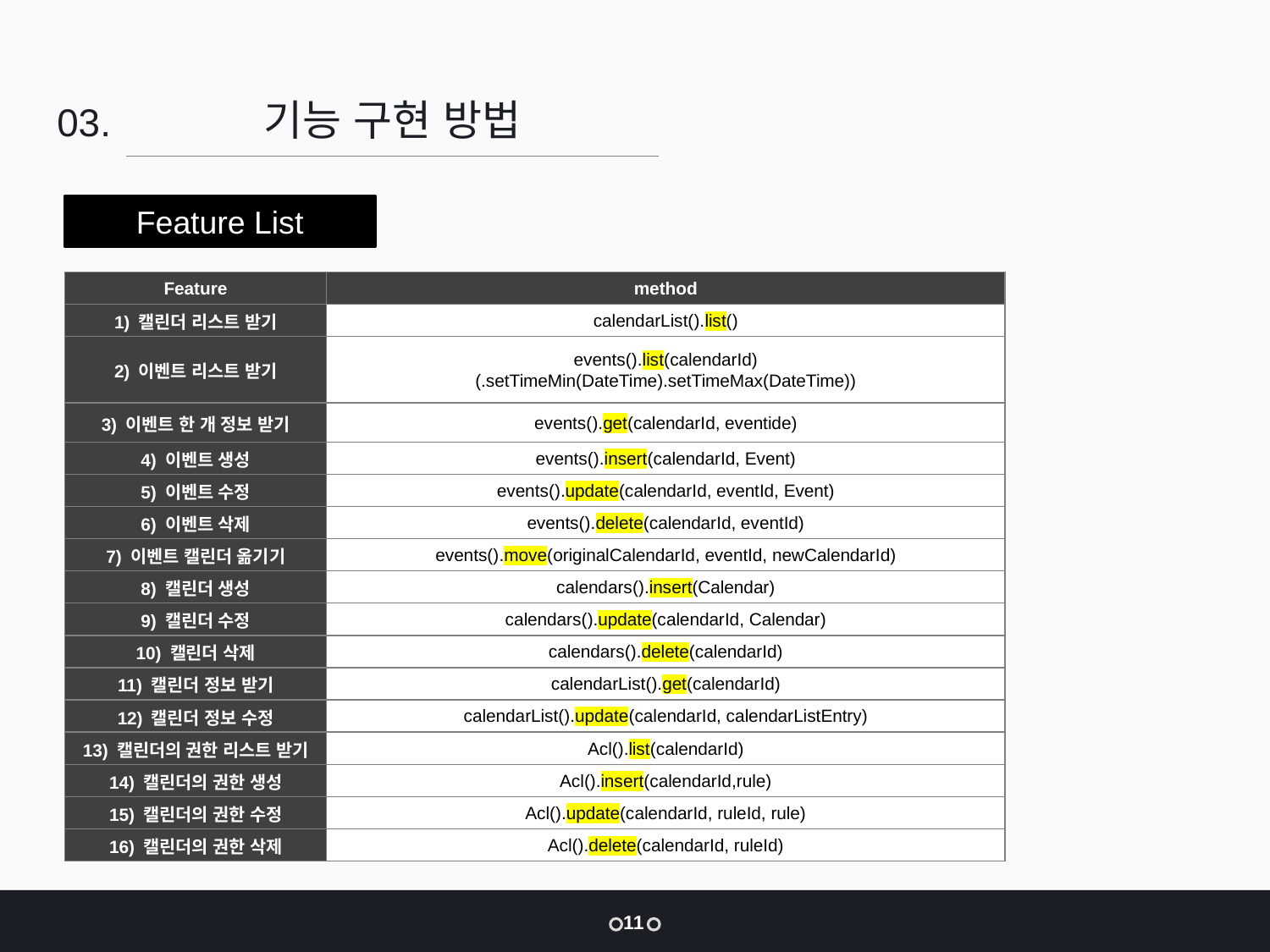

기능 구현 방법
03.
Feature List
| Feature | method |
| --- | --- |
| 1) 캘린더 리스트 받기 | calendarList().list() |
| 2) 이벤트 리스트 받기 | events().list(calendarId) (.setTimeMin(DateTime).setTimeMax(DateTime)) |
| 3) 이벤트 한 개 정보 받기 | events().get(calendarId, eventide) |
| 4) 이벤트 생성 | events().insert(calendarId, Event) |
| 5) 이벤트 수정 | events().update(calendarId, eventId, Event) |
| 6) 이벤트 삭제 | events().delete(calendarId, eventId) |
| 7) 이벤트 캘린더 옮기기 | events().move(originalCalendarId, eventId, newCalendarId) |
| 8) 캘린더 생성 | calendars().insert(Calendar) |
| 9) 캘린더 수정 | calendars().update(calendarId, Calendar) |
| 10) 캘린더 삭제 | calendars().delete(calendarId) |
| 11) 캘린더 정보 받기 | calendarList().get(calendarId) |
| 12) 캘린더 정보 수정 | calendarList().update(calendarId, calendarListEntry) |
| 13) 캘린더의 권한 리스트 받기 | Acl().list(calendarId) |
| 14) 캘린더의 권한 생성 | Acl().insert(calendarId,rule) |
| 15) 캘린더의 권한 수정 | Acl().update(calendarId, ruleId, rule) |
| 16) 캘린더의 권한 삭제 | Acl().delete(calendarId, ruleId) |
11